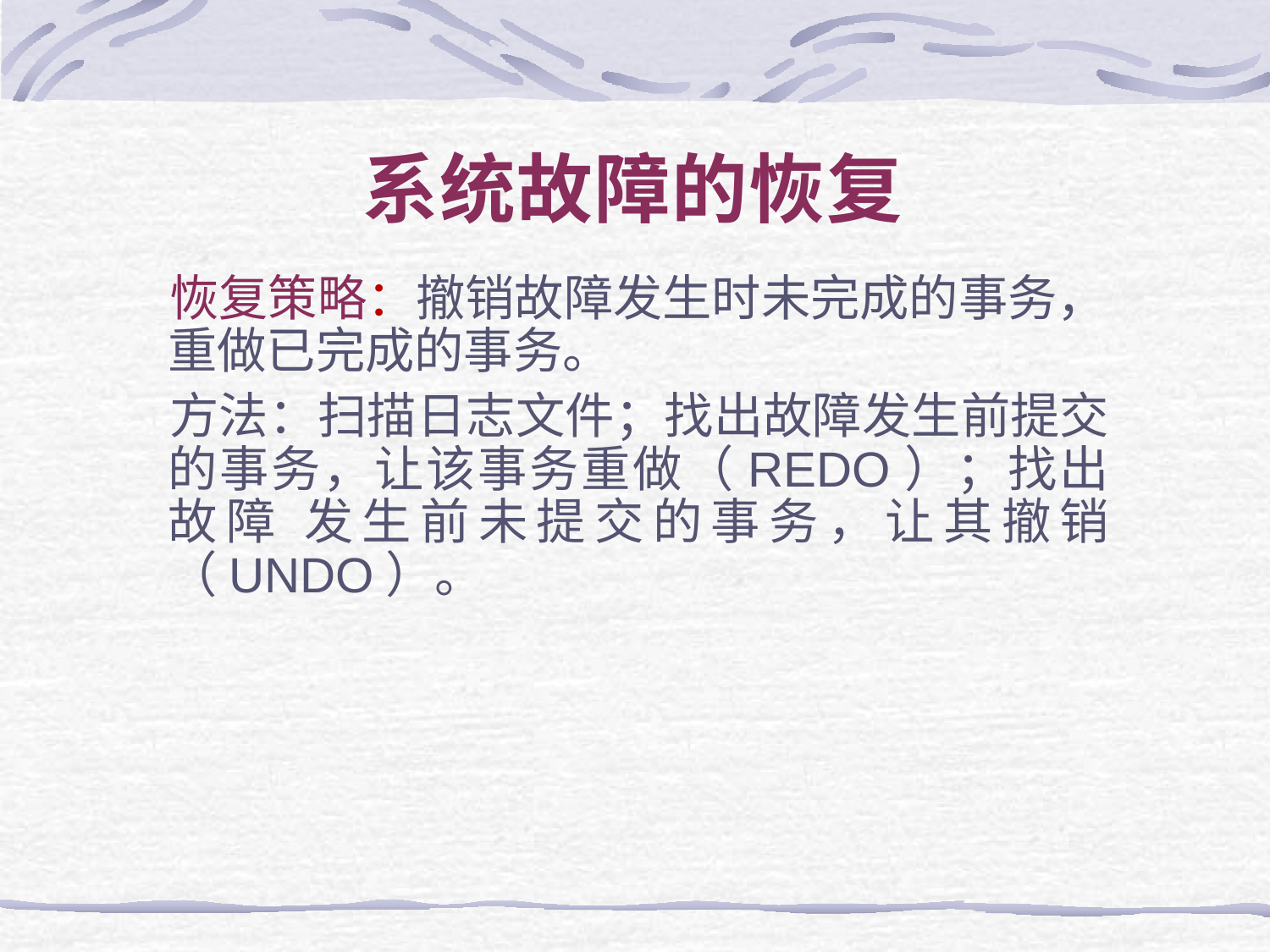

# 系统故障的恢复
恢复策略：撤销故障发生时未完成的事务， 重做已完成的事务。
方法：扫描日志文件；找出故障发生前提交 的事务，让该事务重做（REDO）；找出故障 发生前未提交的事务，让其撤销（UNDO）。